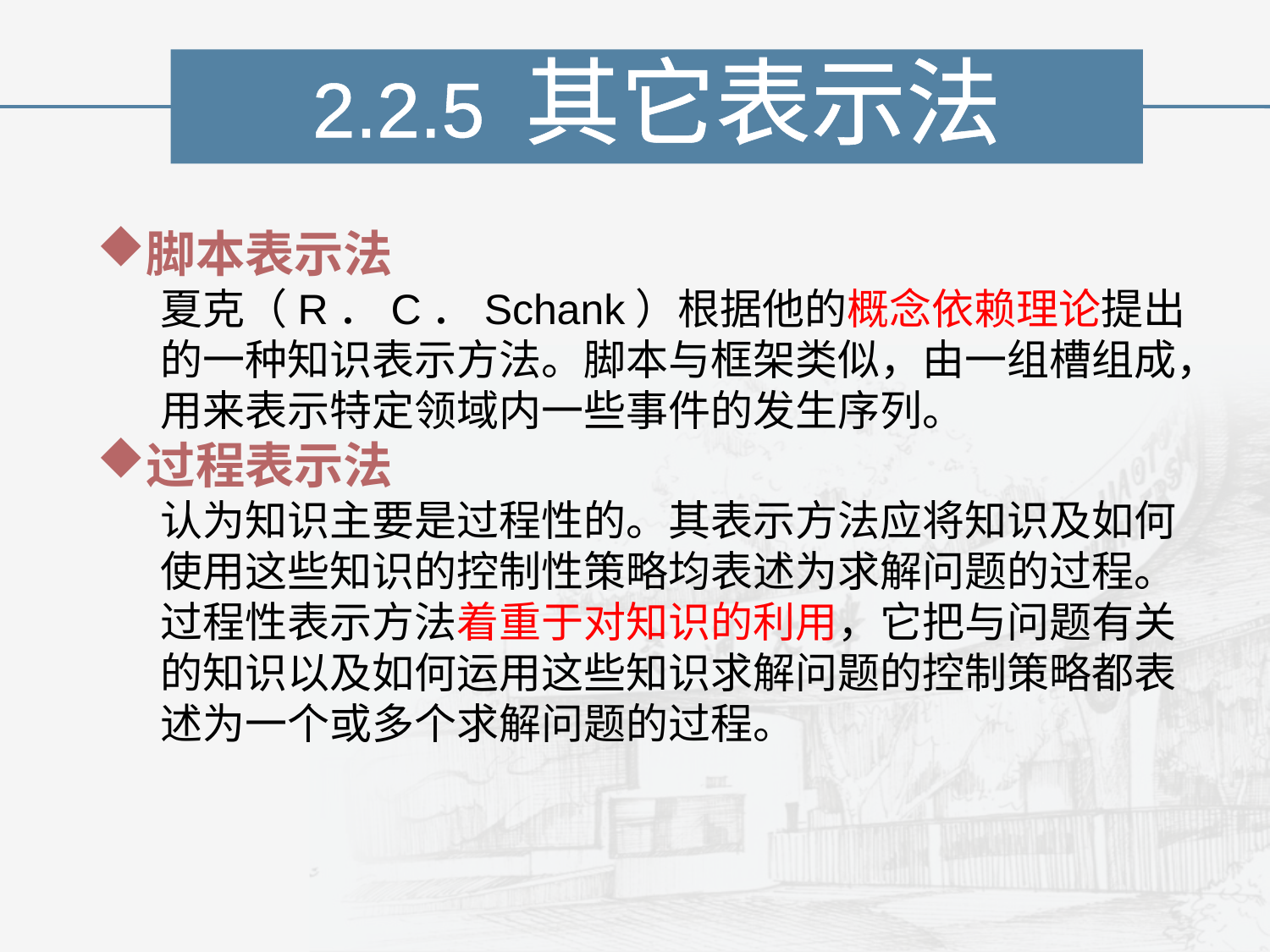

2.2.5 其它表示法
脚本表示法
夏克（R．C．Schank）根据他的概念依赖理论提出的一种知识表示方法。脚本与框架类似，由一组槽组成，用来表示特定领域内一些事件的发生序列。
过程表示法
认为知识主要是过程性的。其表示方法应将知识及如何使用这些知识的控制性策略均表述为求解问题的过程。
过程性表示方法着重于对知识的利用，它把与问题有关的知识以及如何运用这些知识求解问题的控制策略都表述为一个或多个求解问题的过程。
40